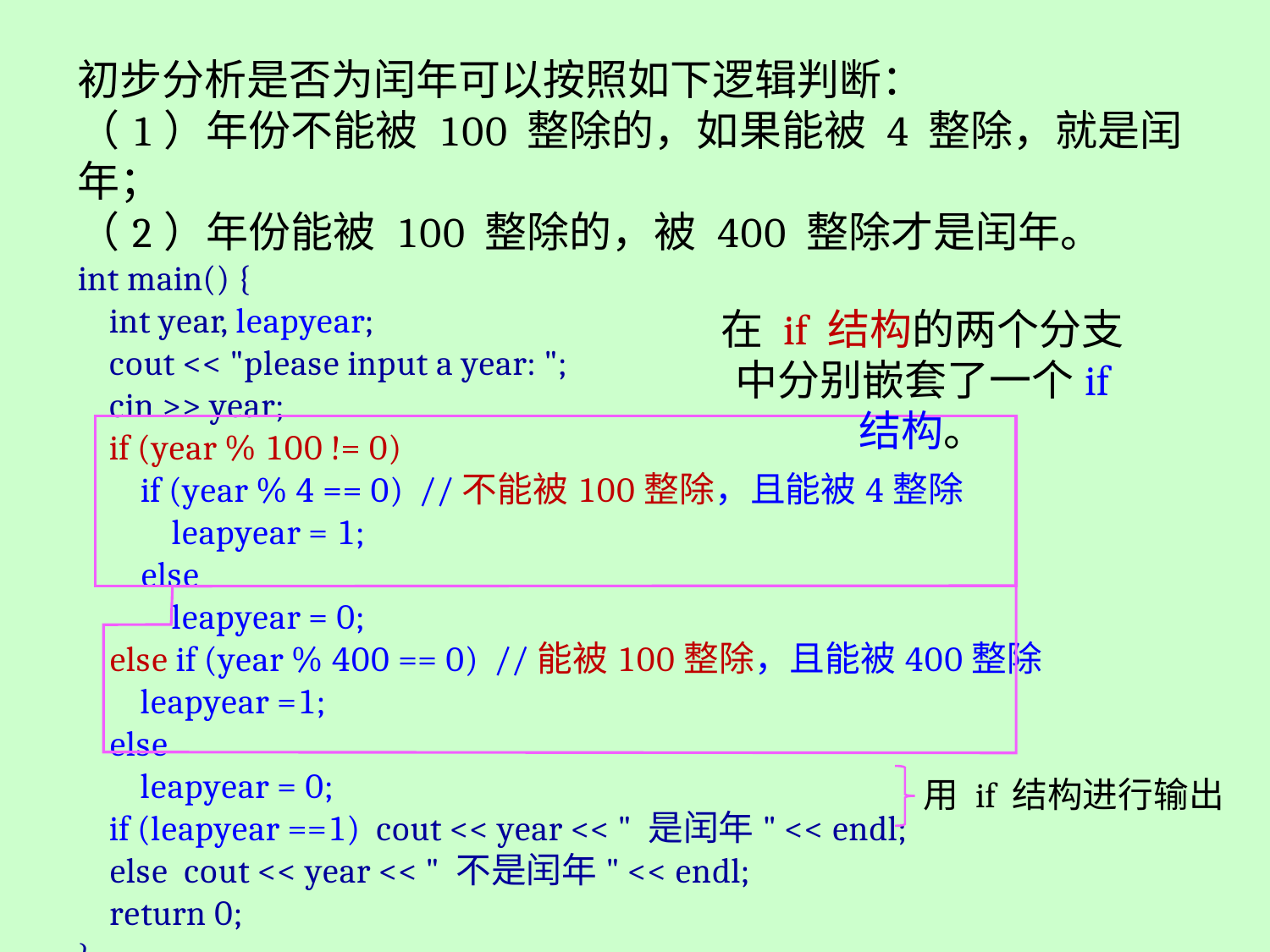

初步分析是否为闰年可以按照如下逻辑判断：
（1）年份不能被 100 整除的，如果能被 4 整除，就是闰年；
（2）年份能被 100 整除的，被 400 整除才是闰年。
int main() {
    int year, leapyear;
    cout << "please input a year: ";
    cin >> year;
    if (year % 100 != 0)
        if (year % 4 == 0)  //不能被100整除，且能被4整除
            leapyear = 1;
        else
            leapyear = 0;
    else if (year % 400 == 0)  //能被100整除，且能被400整除
        leapyear =1;
    else
        leapyear = 0;
    if (leapyear ==1)  cout << year << " 是闰年" << endl;
    else  cout << year << " 不是闰年" << endl;
    return 0;
}
在 if 结构的两个分支中分别嵌套了一个if 结构。

用 if 结构进行输出
24